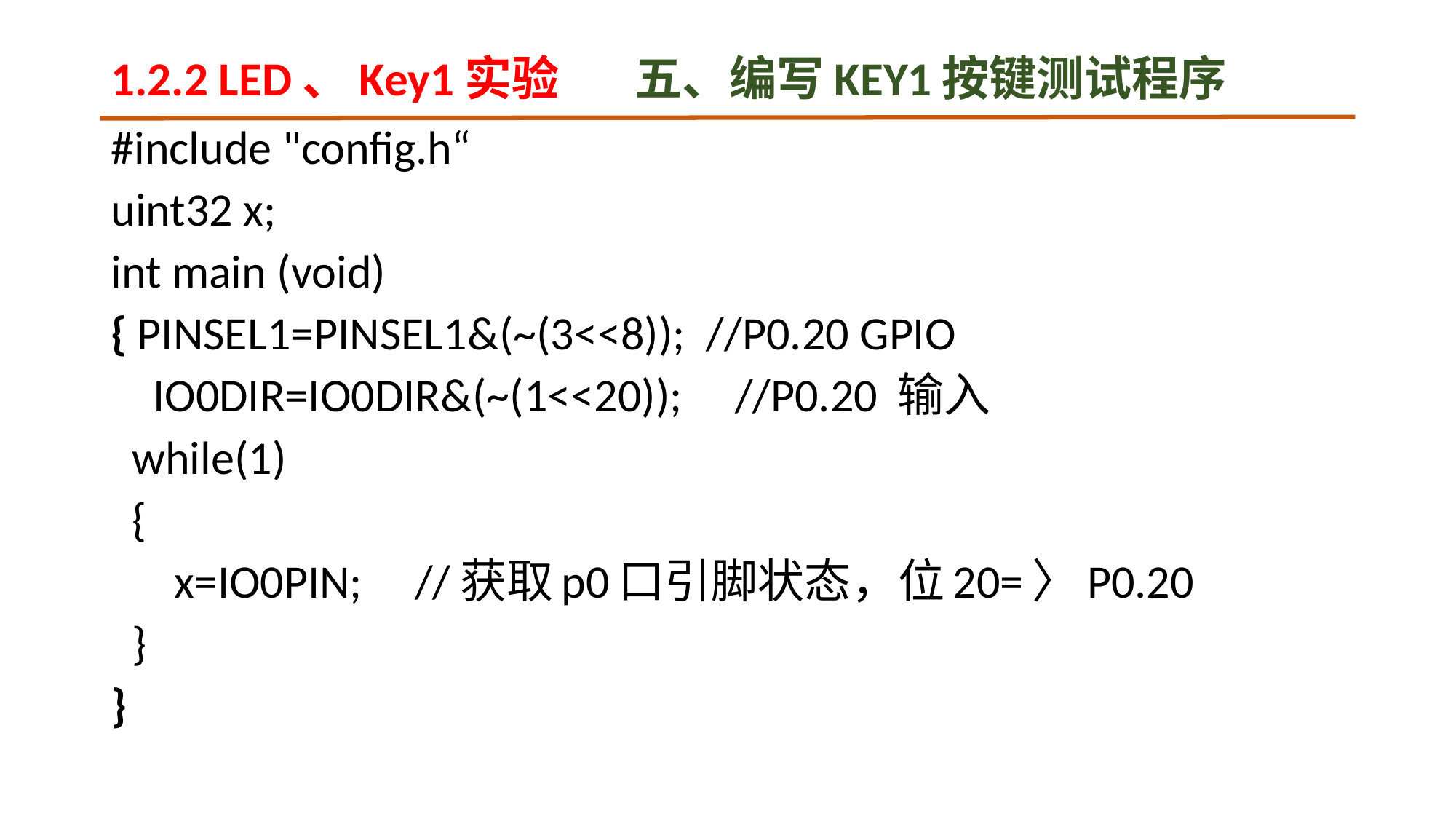

# 1.2.2 LED、Key1实验       五、编写KEY1按键测试程序
#include "config.h“
uint32 x;
int main (void)
{ PINSEL1=PINSEL1&(~(3<<8));  //P0.20 GPIO
    IO0DIR=IO0DIR&(~(1<<20));     //P0.20 输入
  while(1)
  {
      x=IO0PIN;     //获取p0口引脚状态，位20=〉P0.20
  }
}